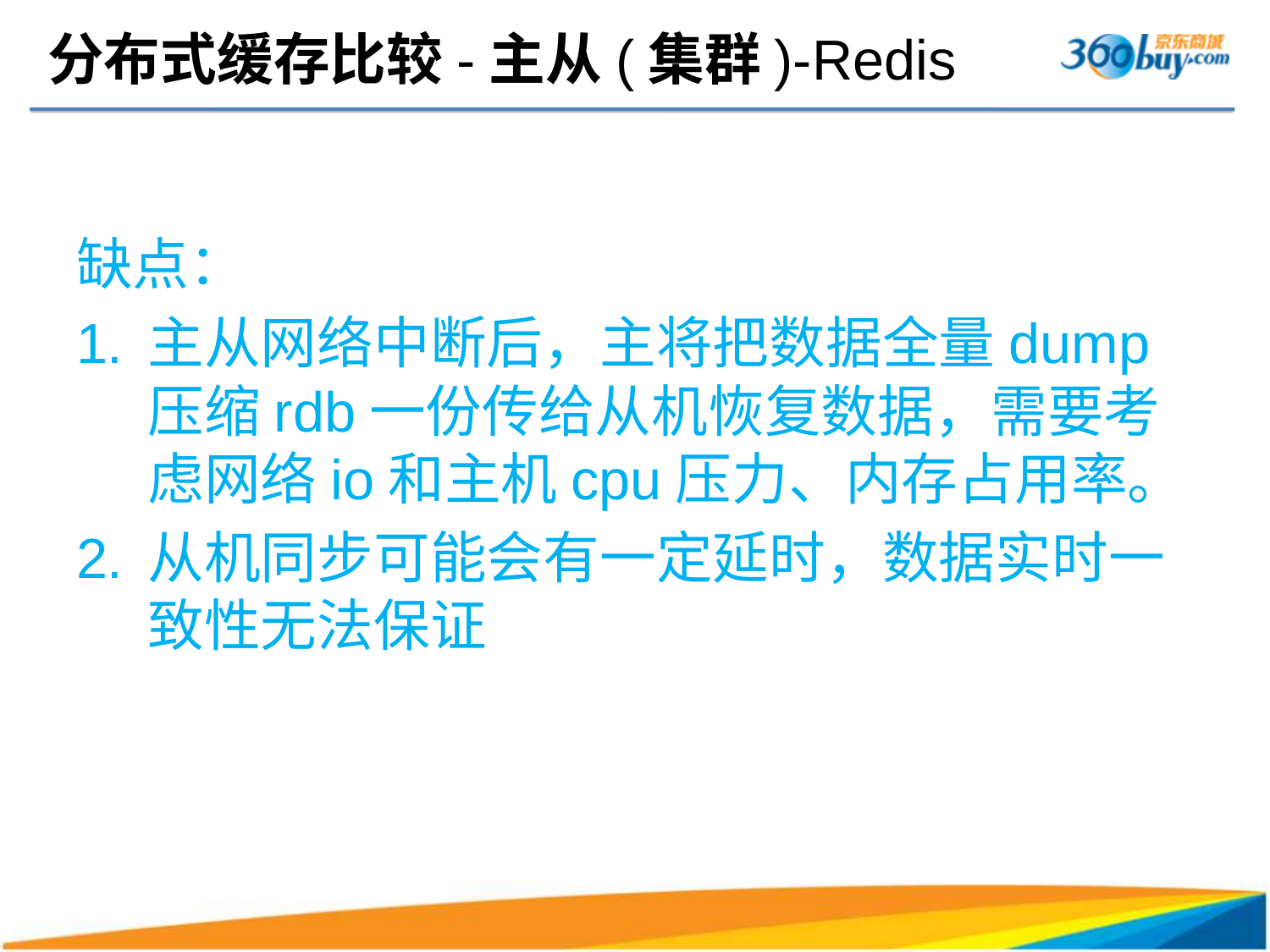

# 分布式缓存比较-主从(集群)-Redis
缺点：
主从网络中断后，主将把数据全量dump压缩rdb一份传给从机恢复数据，需要考虑网络io和主机cpu压力、内存占用率。
从机同步可能会有一定延时，数据实时一致性无法保证